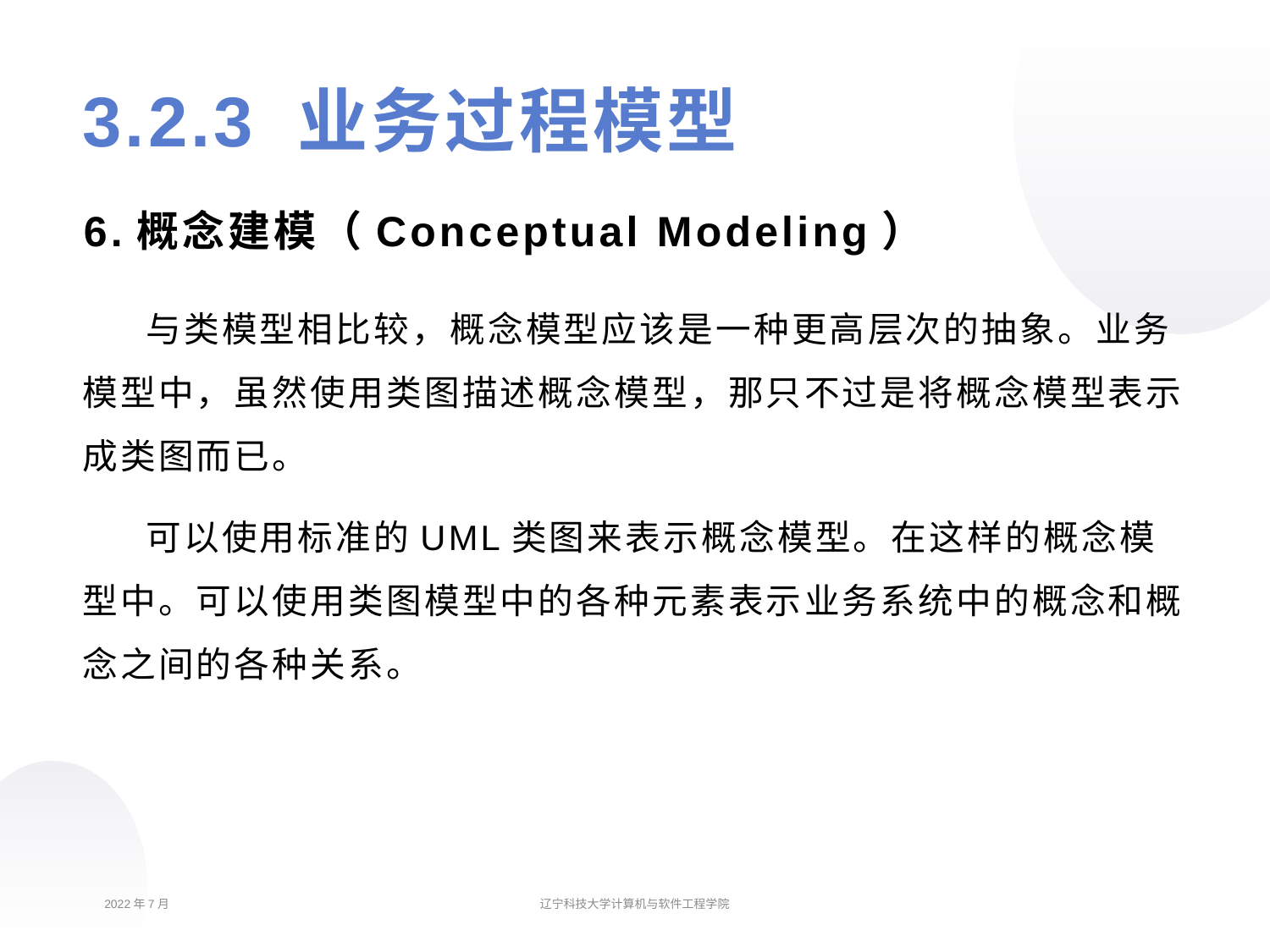

# 3.2.3 业务过程模型
6.概念建模（Conceptual Modeling）

与类模型相比较，概念模型应该是一种更高层次的抽象。业务模型中，虽然使用类图描述概念模型，那只不过是将概念模型表示成类图而已。
可以使用标准的UML类图来表示概念模型。在这样的概念模型中。可以使用类图模型中的各种元素表示业务系统中的概念和概念之间的各种关系。

2022年7月
辽宁科技大学计算机与软件工程学院
68